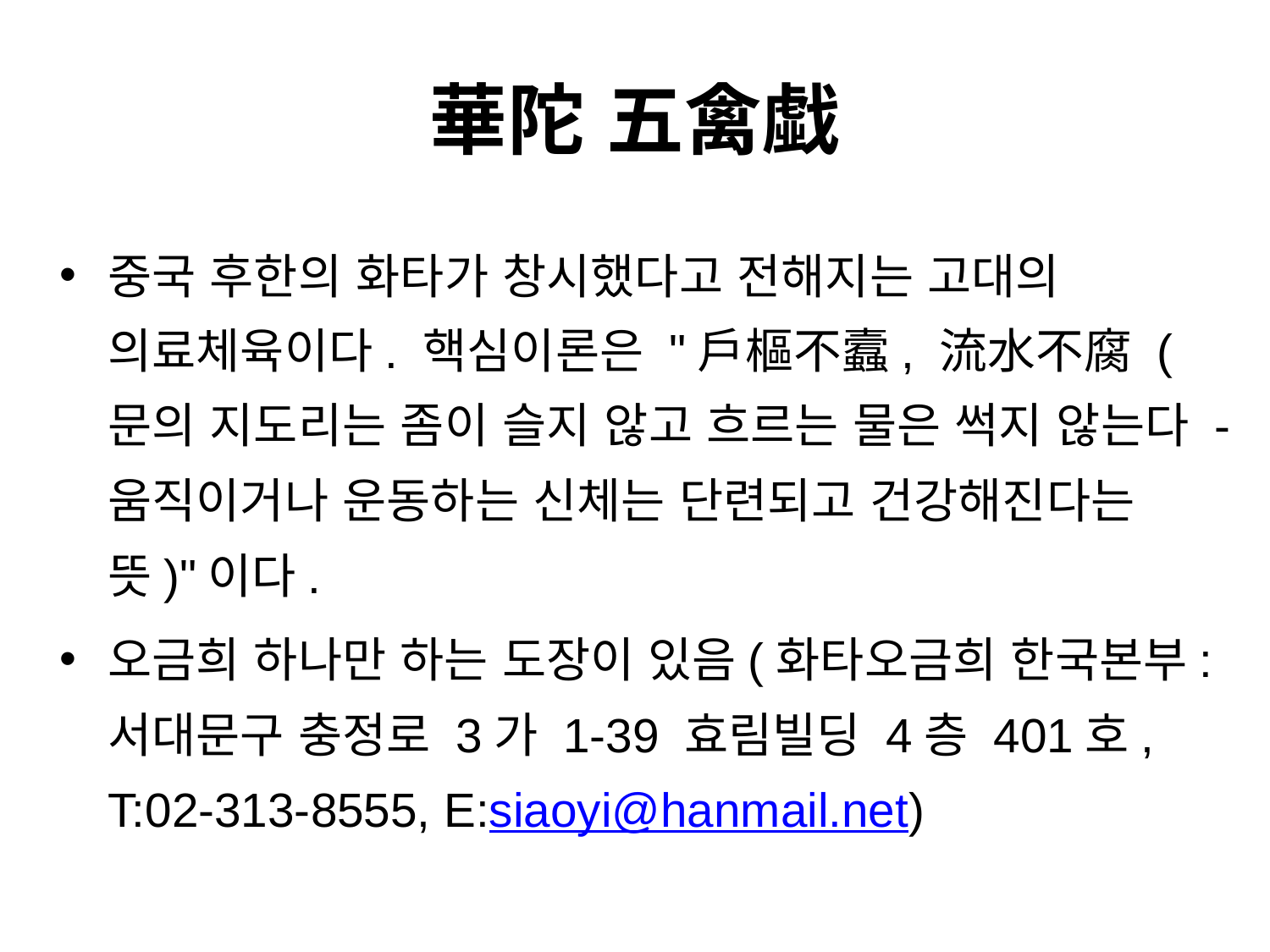

# 華陀 五禽戱
중국 후한의 화타가 창시했다고 전해지는 고대의 의료체육이다. 핵심이론은 "戶樞不蠧, 流水不腐 (문의 지도리는 좀이 슬지 않고 흐르는 물은 썩지 않는다 - 움직이거나 운동하는 신체는 단련되고 건강해진다는 뜻)"이다.
오금희 하나만 하는 도장이 있음(화타오금희 한국본부: 서대문구 충정로 3가 1-39 효림빌딩 4층 401호, T:02-313-8555, E:siaoyi@hanmail.net)